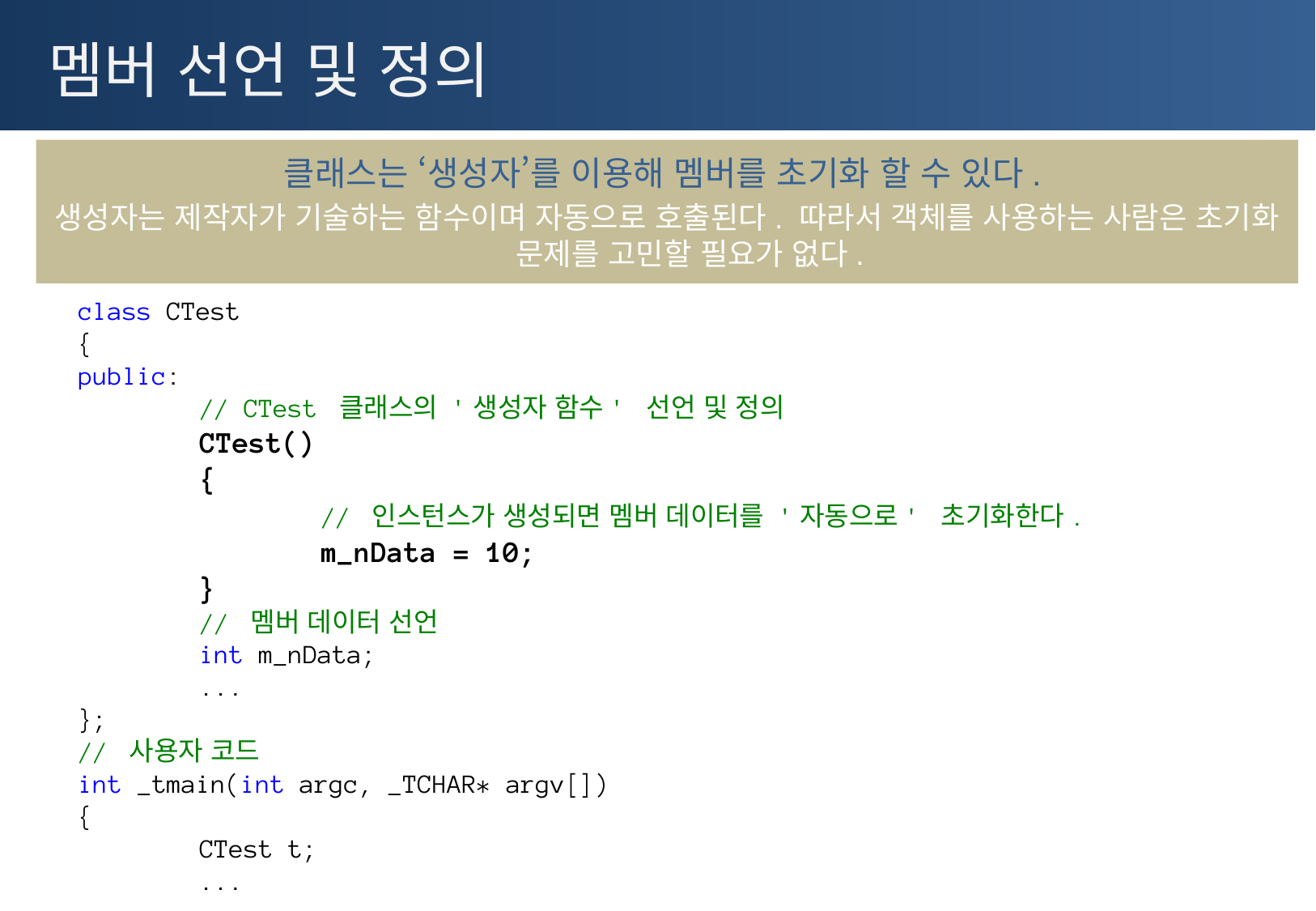

# 멤버 선언 및 정의
클래스는 ‘생성자’를 이용해 멤버를 초기화 할 수 있다.
생성자는 제작자가 기술하는 함수이며 자동으로 호출된다. 따라서 객체를 사용하는 사람은 초기화 문제를 고민할 필요가 없다.
class CTest
{
public:
	// CTest 클래스의 '생성자 함수' 선언 및 정의
	CTest()
	{
		// 인스턴스가 생성되면 멤버 데이터를 '자동으로' 초기화한다.
		m_nData = 10;
	}
	// 멤버 데이터 선언
	int m_nData;
	...
};
// 사용자 코드
int _tmain(int argc, _TCHAR* argv[])
{
	CTest t;
	...